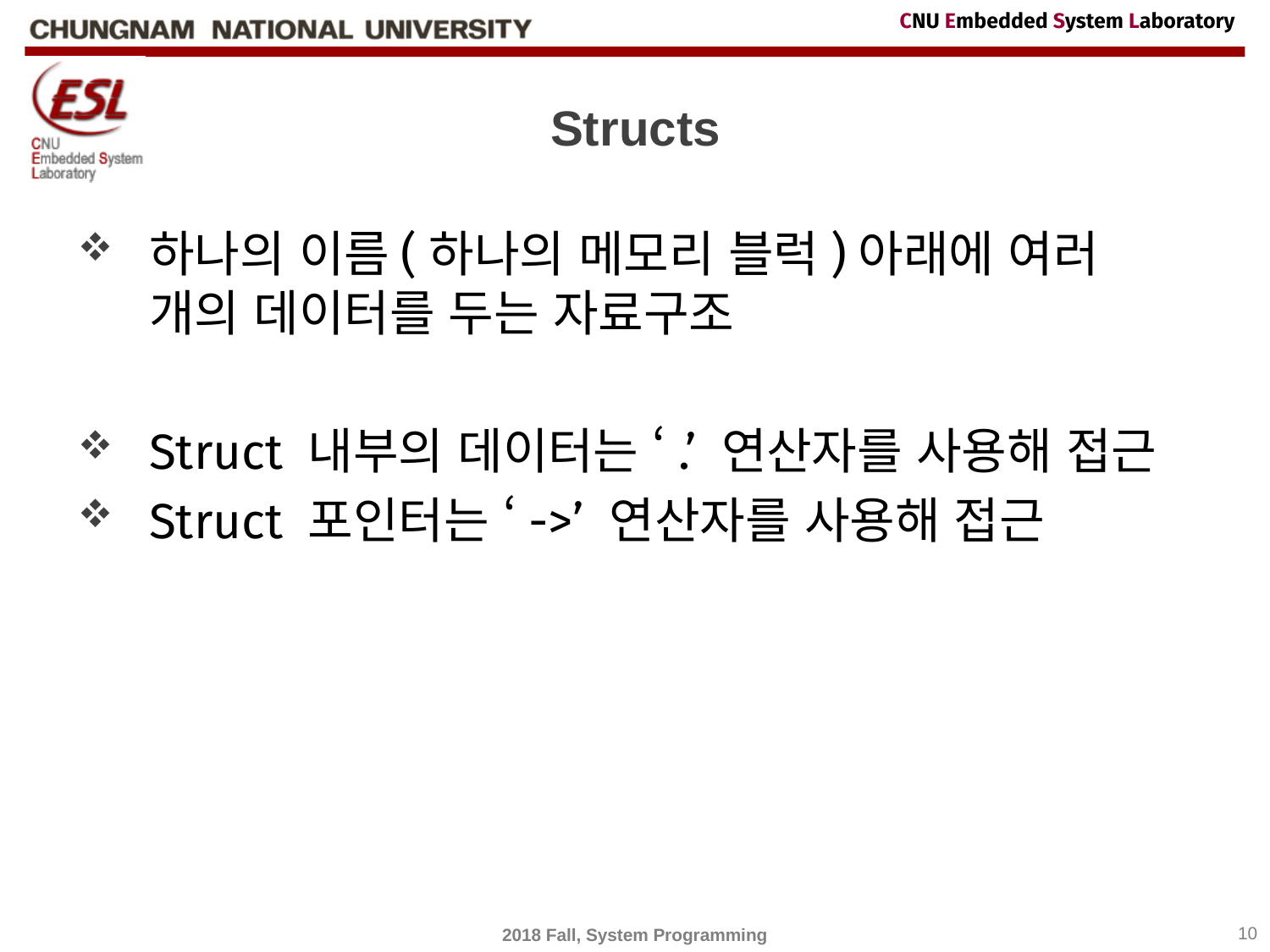

# Structs
하나의 이름(하나의 메모리 블럭)아래에 여러 개의 데이터를 두는 자료구조

Struct 내부의 데이터는 ‘.’ 연산자를 사용해 접근
Struct 포인터는 ‘->’ 연산자를 사용해 접근
2018 Fall, System Programming
10